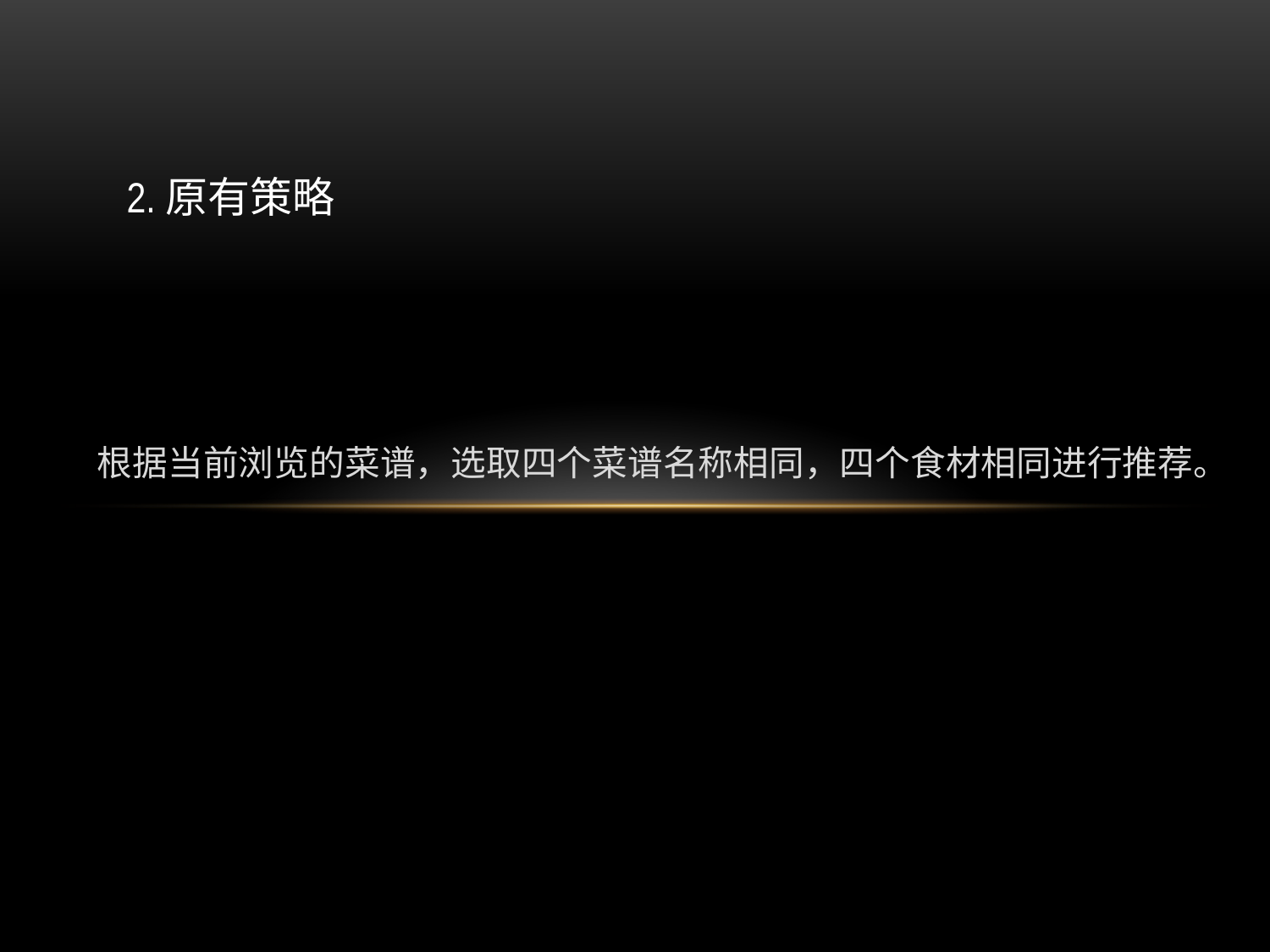

2.原有策略

根据当前浏览的菜谱，选取四个菜谱名称相同，四个食材相同进行推荐。